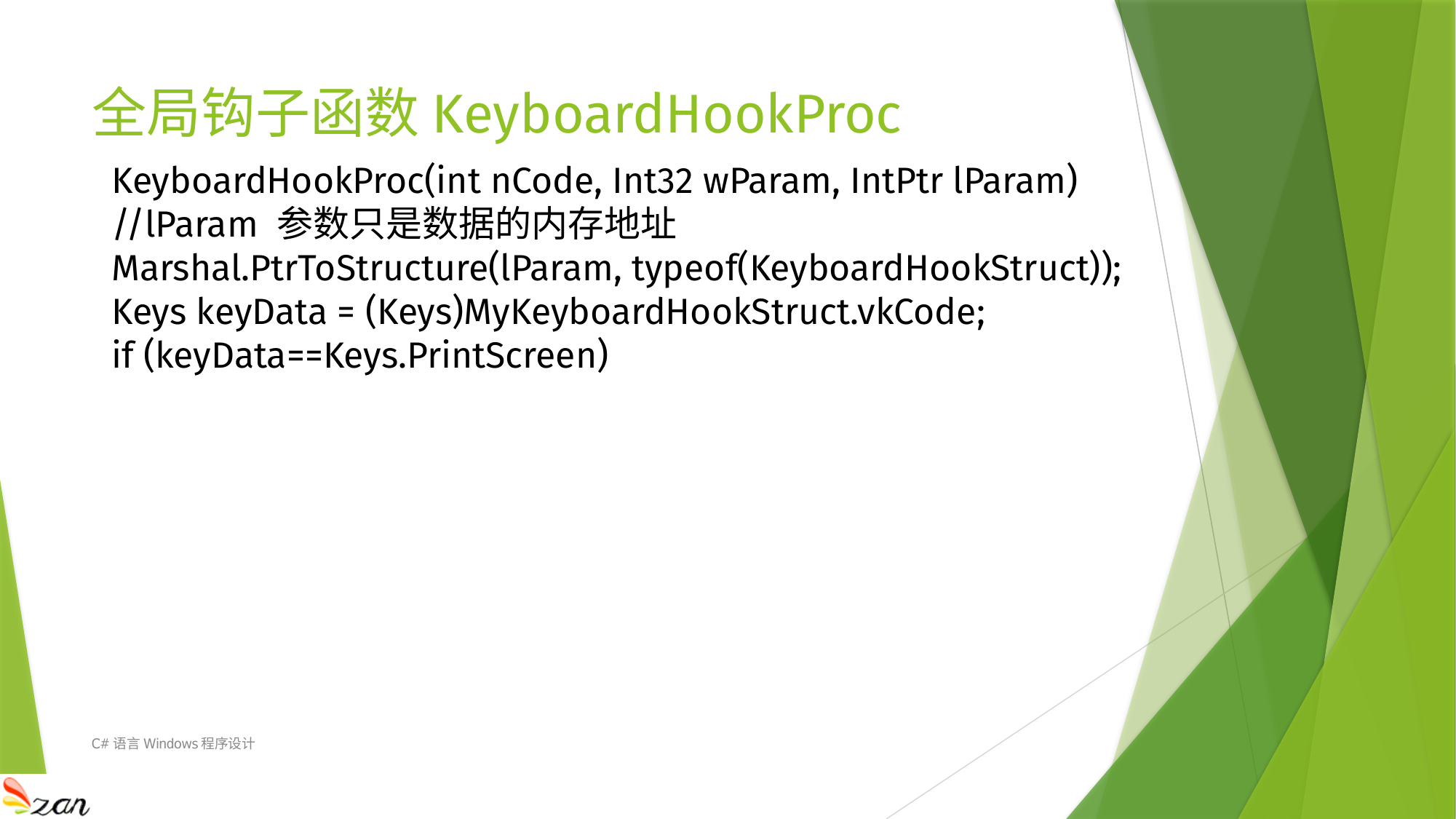

# 全局钩子函数KeyboardHookProc
KeyboardHookProc(int nCode, Int32 wParam, IntPtr lParam)
//lParam 参数只是数据的内存地址
Marshal.PtrToStructure(lParam, typeof(KeyboardHookStruct));
Keys keyData = (Keys)MyKeyboardHookStruct.vkCode;
if (keyData==Keys.PrintScreen)
C#语言Windows程序设计